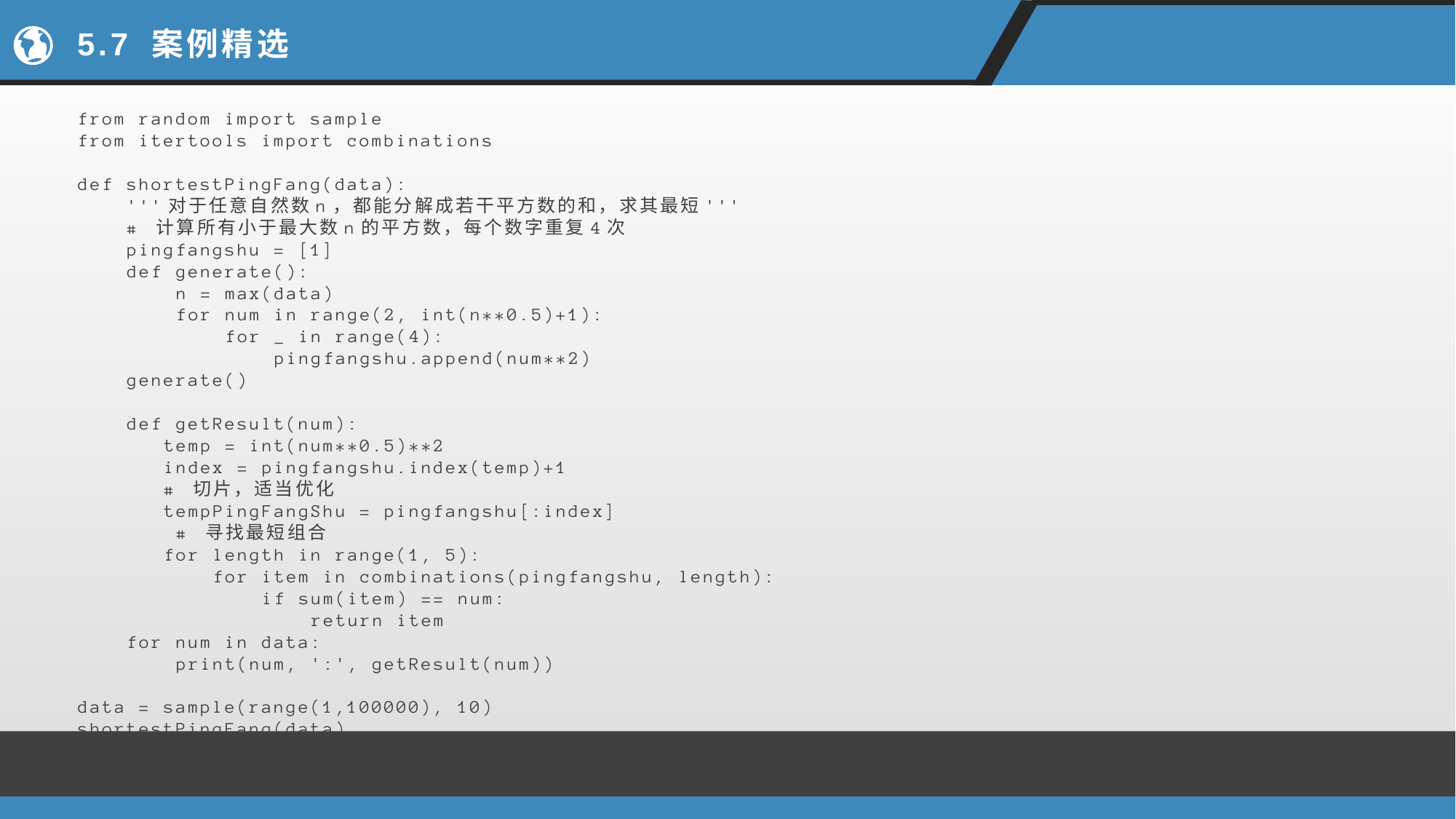

# 5.7 案例精选

from random import sample
from itertools import combinations

def shortestPingFang(data):
    '''对于任意自然数n，都能分解成若干平方数的和，求其最短'''
    # 计算所有小于最大数n的平方数，每个数字重复4次
    pingfangshu = [1]
    def generate():
        n = max(data)
        for num in range(2, int(n**0.5)+1):
            for _ in range(4):
                pingfangshu.append(num**2)
    generate()

    def getResult(num):
       temp = int(num**0.5)**2
       index = pingfangshu.index(temp)+1
       # 切片，适当优化
       tempPingFangShu = pingfangshu[:index]
        # 寻找最短组合
       for length in range(1, 5):
           for item in combinations(pingfangshu, length):
               if sum(item) == num:
                   return item
    for num in data:
        print(num, ':', getResult(num))

data = sample(range(1,100000), 10)
shortestPingFang(data)